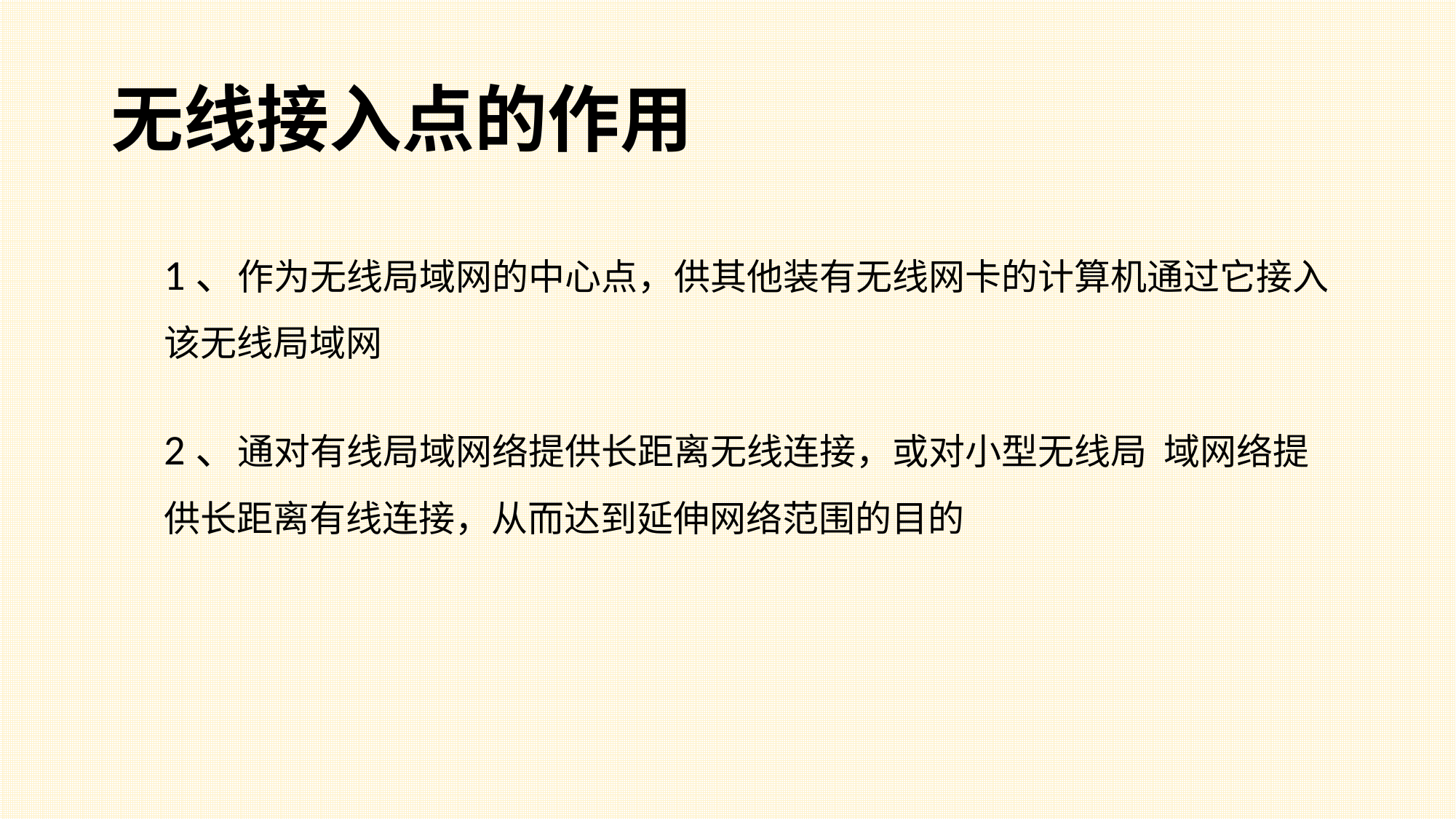

# 无线接入点的作用
1、作为无线局域网的中心点，供其他装有无线网卡的计算机通过它接入该无线局域网
2、通对有线局域网络提供长距离无线连接，或对小型无线局  域网络提供长距离有线连接，从而达到延伸网络范围的目的